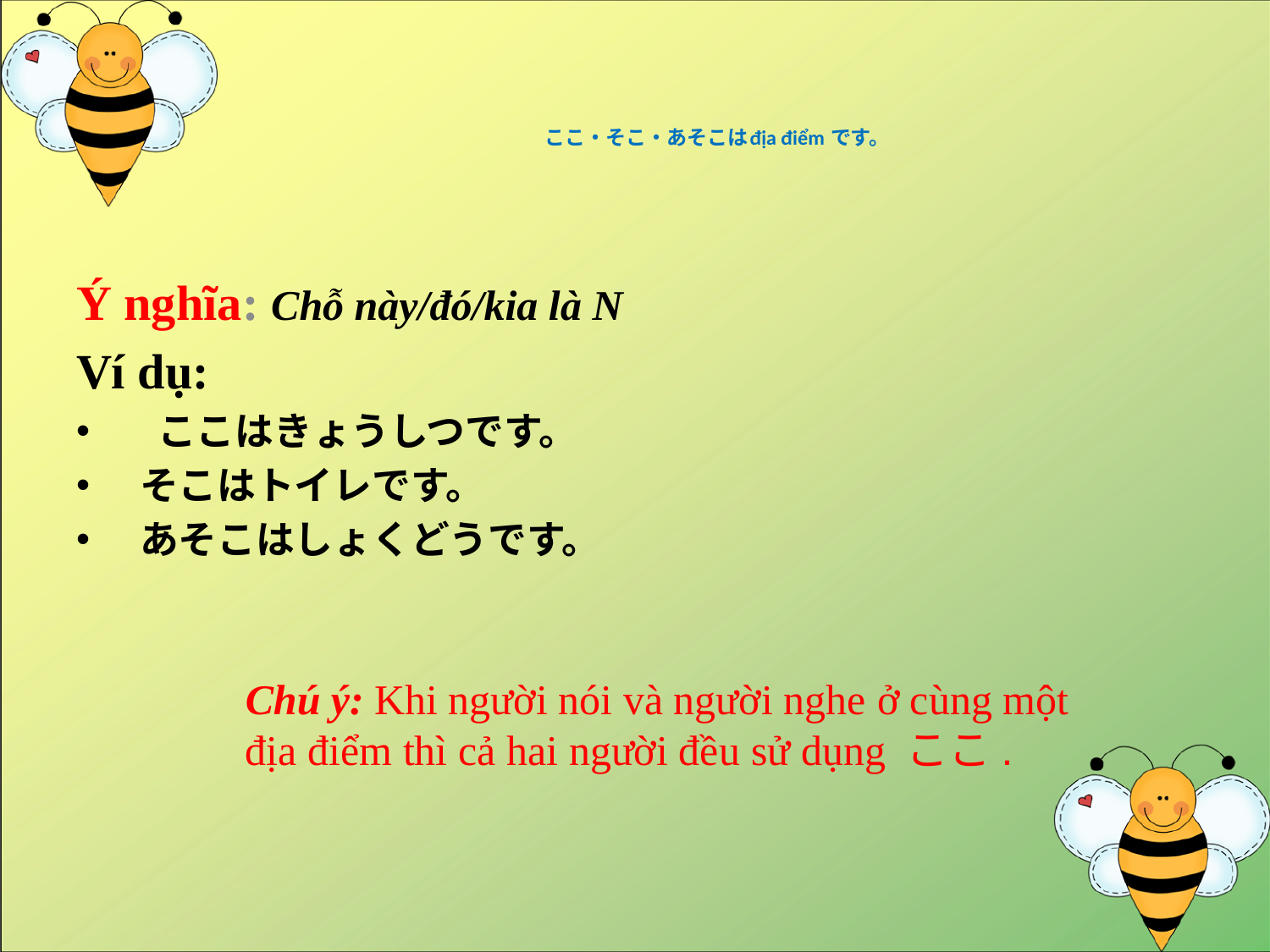

# ここ・そこ・あそこはđịa điểm です。
Ý nghĩa: Chỗ này/đó/kia là N
Ví dụ:
 ここはきょうしつです。
そこはトイレです。
あそこはしょくどうです。
Chú ý: Khi người nói và người nghe ở cùng một địa điểm thì cả hai người đều sử dụng ここ.